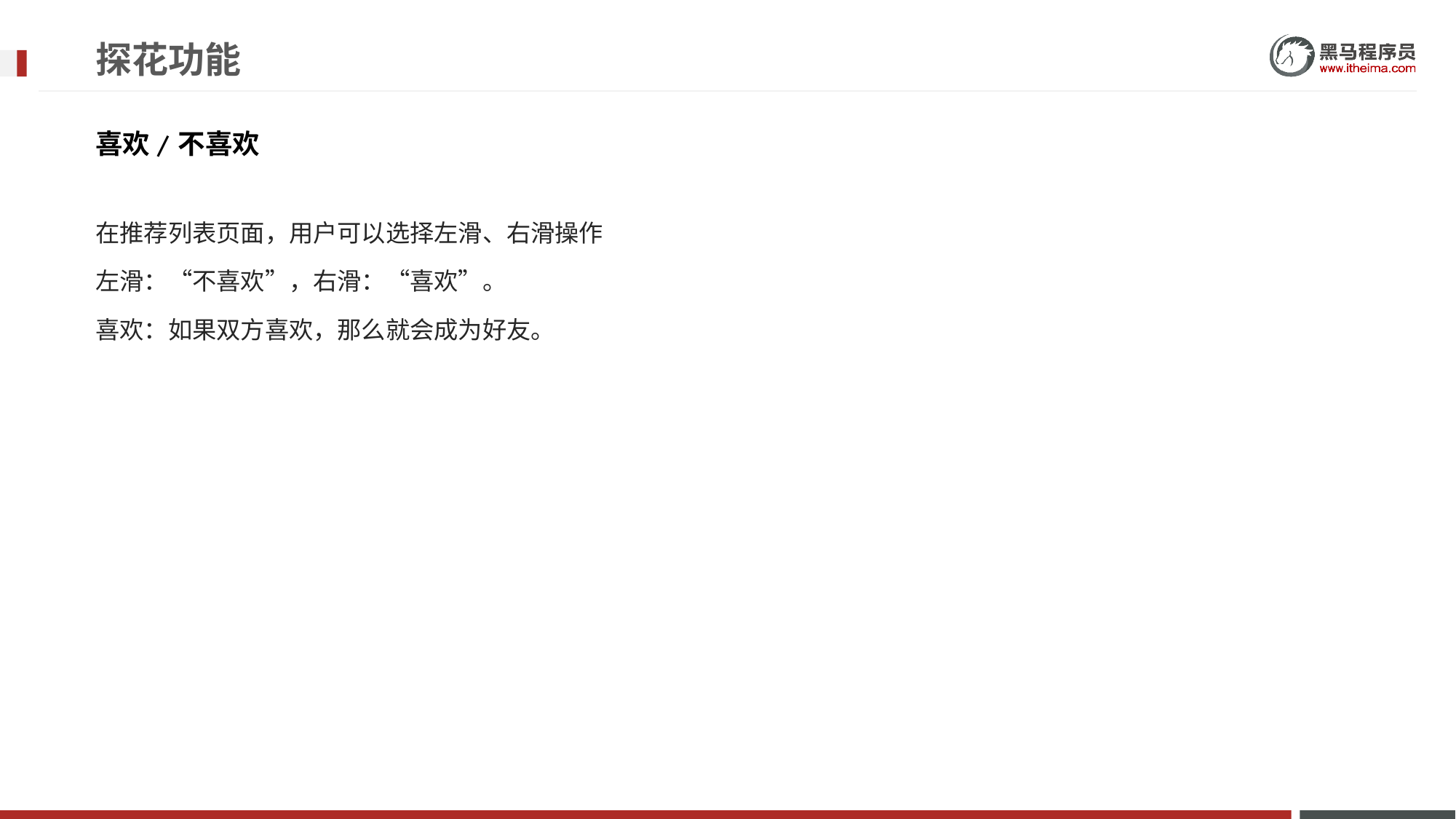

# 探花功能
喜欢/不喜欢
在推荐列表页面，用户可以选择左滑、右滑操作
左滑：“不喜欢”，右滑：“喜欢”。
喜欢：如果双方喜欢，那么就会成为好友。